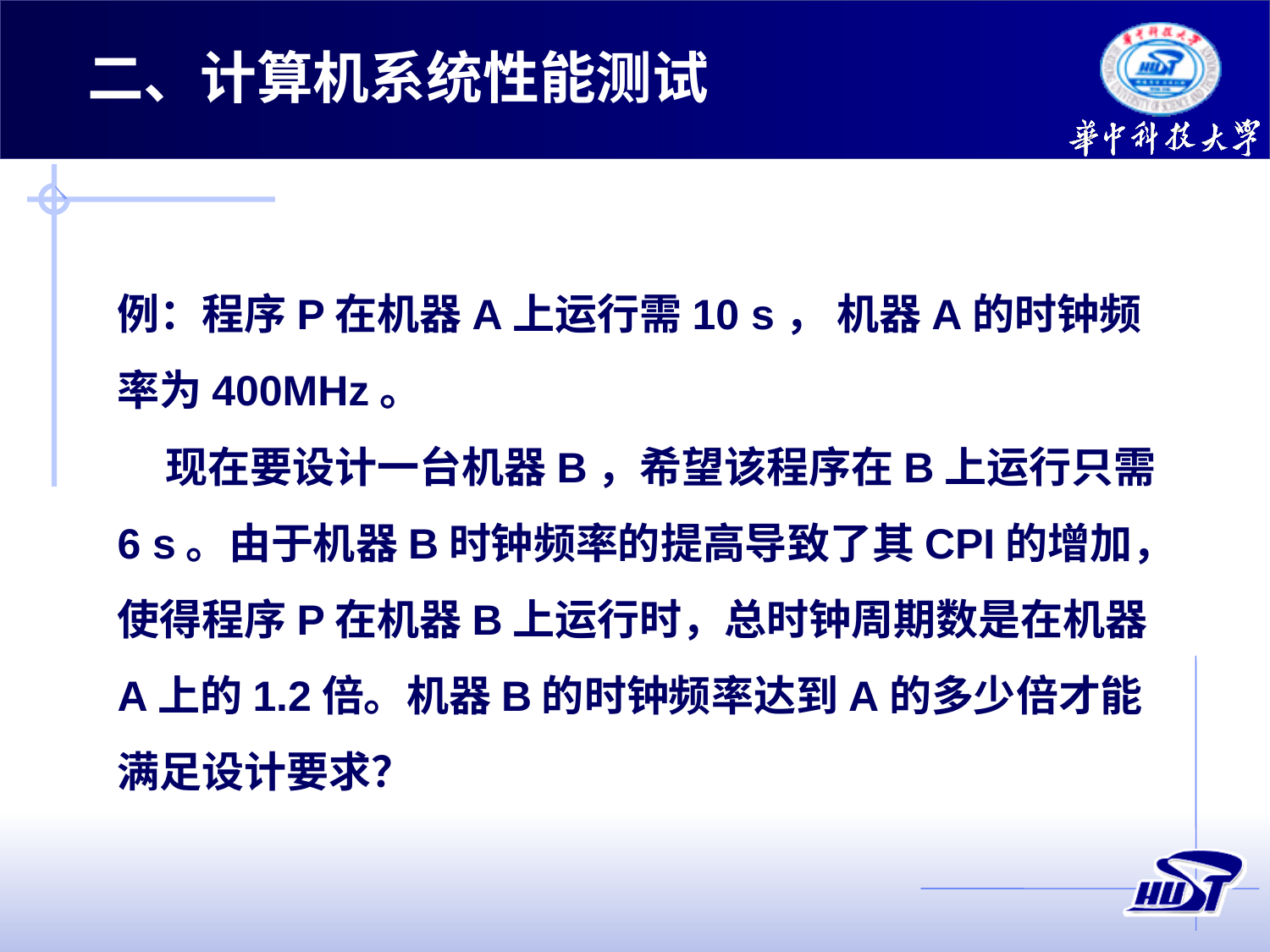

二、计算机系统性能测试
例：程序P在机器A上运行需10 s， 机器A的时钟频率为400MHz。
    现在要设计一台机器B，希望该程序在B上运行只需6 s。由于机器B时钟频率的提高导致了其CPI的增加，使得程序P在机器B上运行时，总时钟周期数是在机器A上的1.2倍。机器B的时钟频率达到A的多少倍才能满足设计要求？